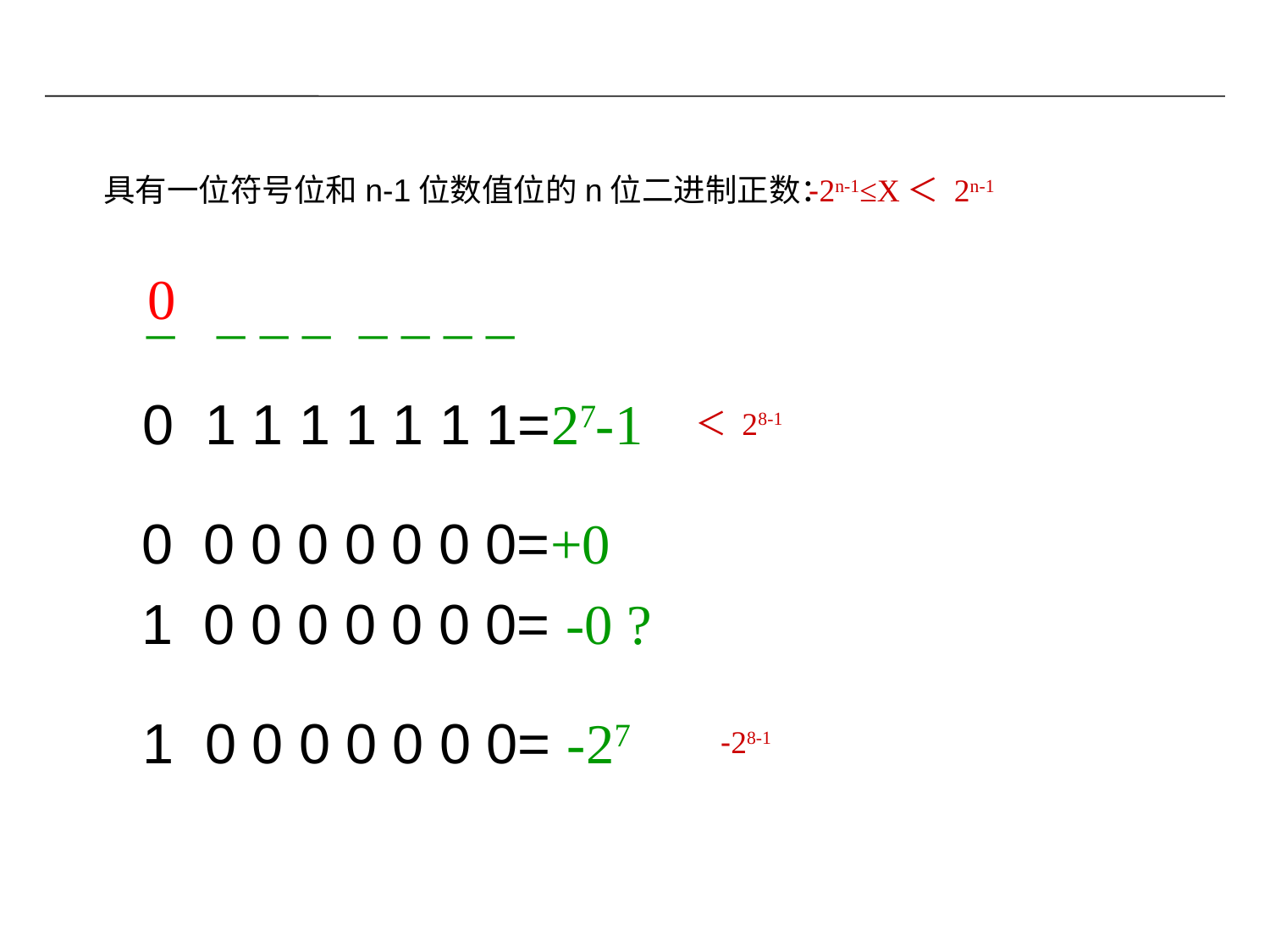

具有一位符号位和n-1位数值位的n位二进制正数：
-2n-1≤X＜ 2n-1
0
_   _ _ _  _ _ _ _
0  1 1 1 1 1 1 1=27-1
＜ 28-1
0  0 0 0 0 0 0 0=+0
1  0 0 0 0 0 0 0= -0 ?
1  0 0 0 0 0 0 0= -27
-28-1